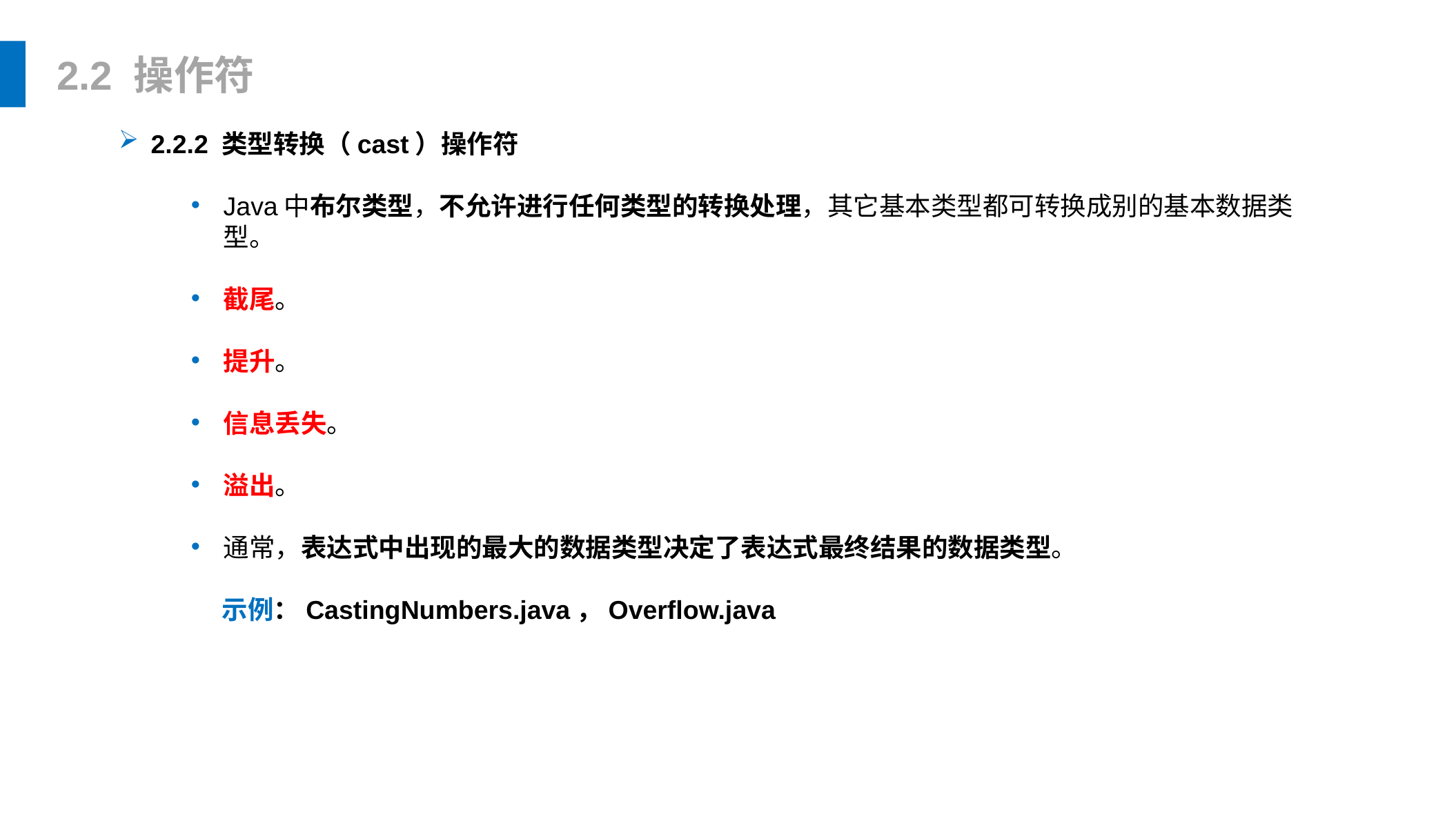

2.2 操作符
2.2.2 类型转换（cast）操作符

Java中布尔类型，不允许进行任何类型的转换处理，其它基本类型都可转换成别的基本数据类型。

截尾。

提升。

信息丢失。

溢出。

通常，表达式中出现的最大的数据类型决定了表达式最终结果的数据类型。

	示例：CastingNumbers.java，Overflow.java